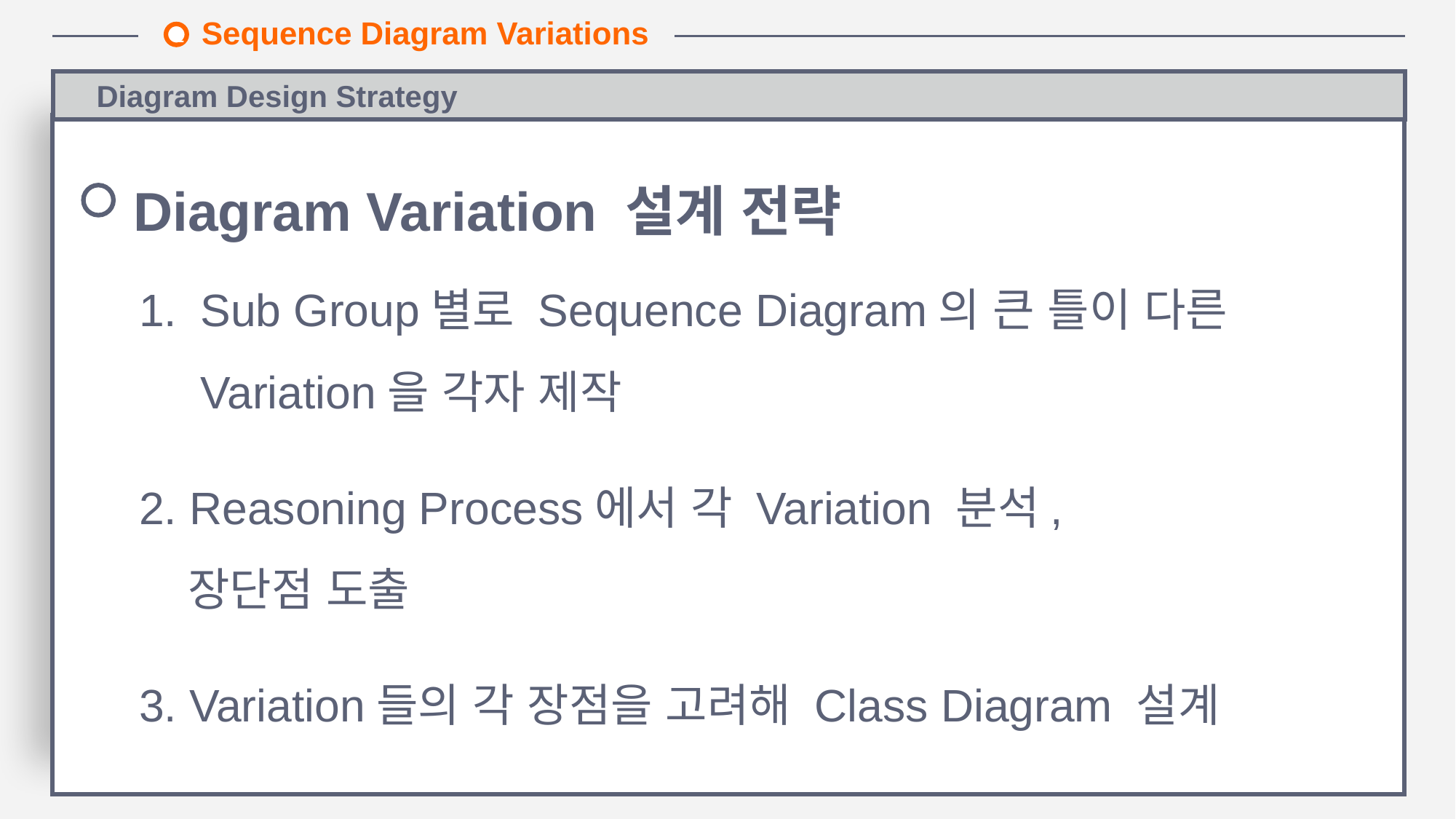

Sequence Diagram Variations
1

Diagram Design Strategy

Diagram Variation 설계 전략

Sub Group별로 Sequence Diagram의 큰 틀이 다른Variation을 각자 제작
2. Reasoning Process에서 각 Variation 분석,
   장단점 도출
3. Variation들의 각 장점을 고려해 Class Diagram 설계